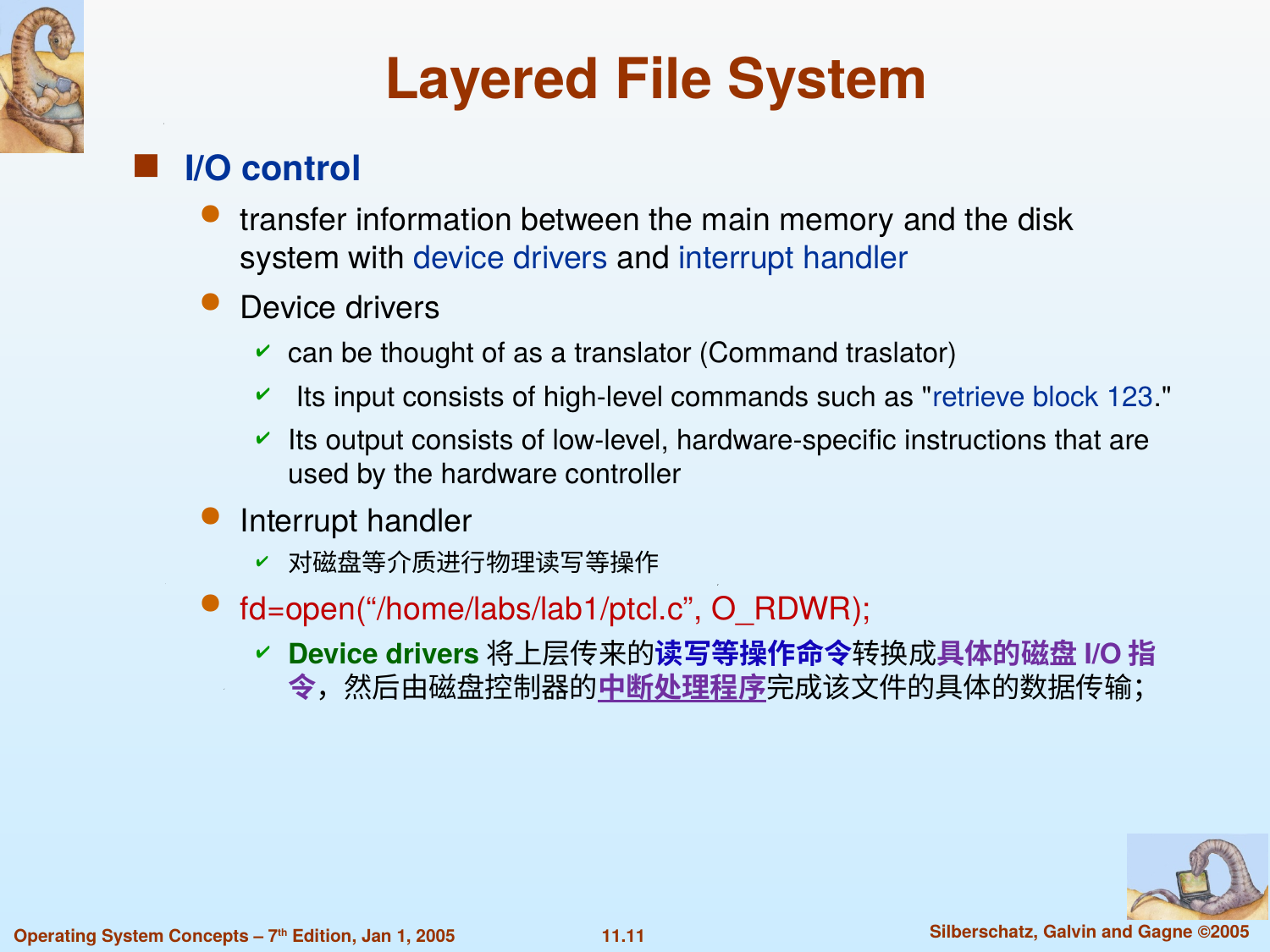

Layered File System
I/O control
transfer information between the main memory and the disk system with device drivers and interrupt handler
Device drivers
can be thought of as a translator (Command traslator)
 Its input consists of high-level commands such as "retrieve block 123."
Its output consists of low-level, hardware-specific instructions that are used by the hardware controller
Interrupt handler
对磁盘等介质进行物理读写等操作
fd=open(“/home/labs/lab1/ptcl.c”, O_RDWR);
Device drivers将上层传来的读写等操作命令转换成具体的磁盘I/O指令，然后由磁盘控制器的中断处理程序完成该文件的具体的数据传输；